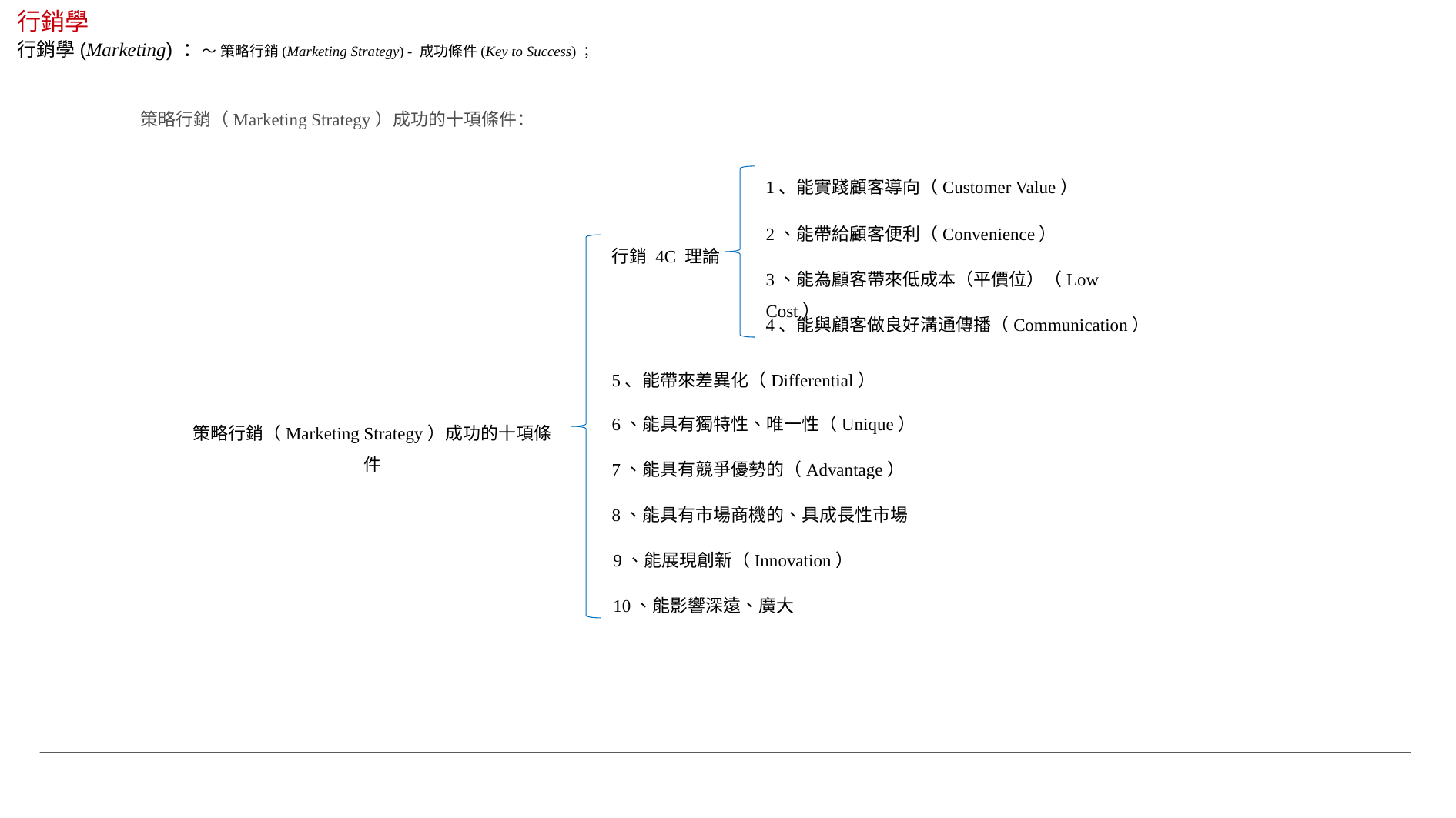

行銷學
行銷學(Marketing) ：～ 策略行銷(Marketing Strategy) - 成功條件(Key to Success) ；
策略行銷（Marketing Strategy）成功的十項條件：
1、能實踐顧客導向（Customer Value）

2、能帶給顧客便利（Convenience）
行銷 4C 理論

3、能為顧客帶來低成本（平價位）（Low Cost）
4、能與顧客做良好溝通傳播（Communication）
5、能帶來差異化（Differential）
6、能具有獨特性、唯一性（Unique）
策略行銷（Marketing Strategy）成功的十項條件
7、能具有競爭優勢的（Advantage）
8、能具有市場商機的、具成長性市場
9、能展現創新（Innovation）
10、能影響深遠、廣大